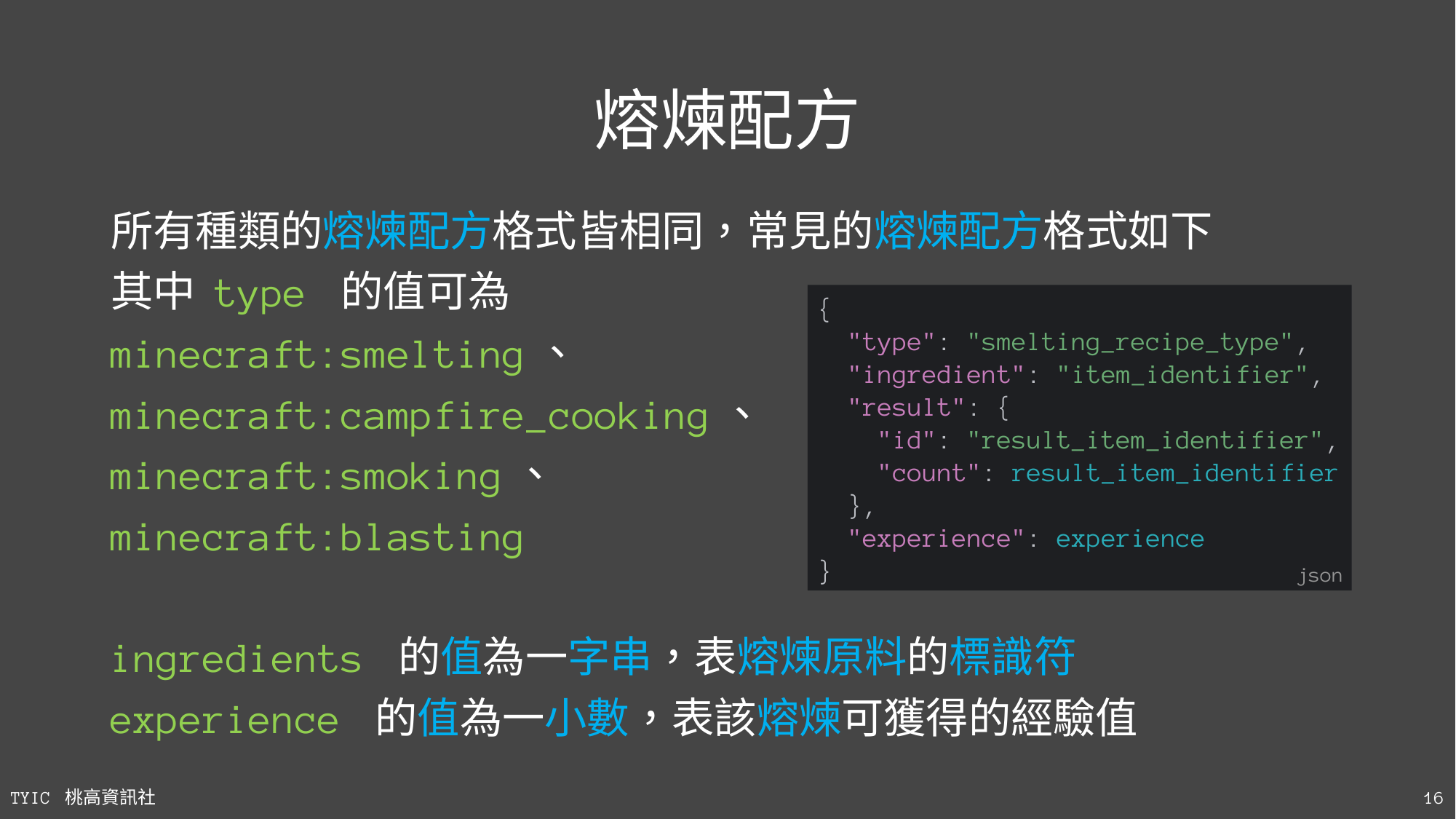

# 熔煉配方
所有種類的熔煉配方格式皆相同，常見的熔煉配方格式如下
其中 type 的值可為
minecraft:smelting、
minecraft:campfire_cooking、
minecraft:smoking、
minecraft:blasting

ingredients 的值為一字串，表熔煉原料的標識符
experience 的值為一小數，表該熔煉可獲得的經驗值
{
  "type": "smelting_recipe_type",
  "ingredient": "item_identifier",
  "result": {
    "id": "result_item_identifier",
    "count": result_item_identifier
  },
  "experience": experience
}
json